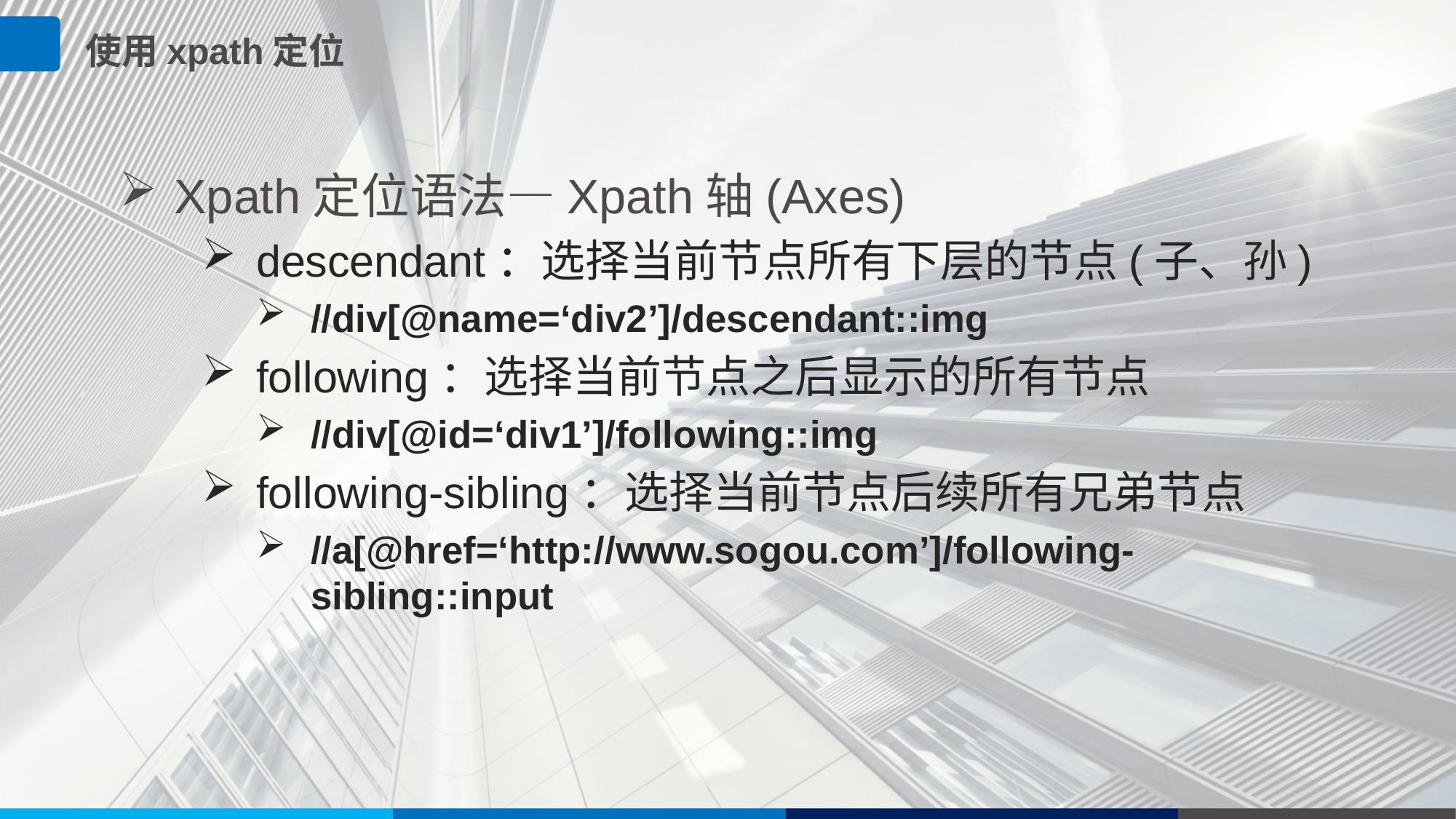

使用xpath定位
Xpath定位语法—Xpath轴(Axes)
descendant：选择当前节点所有下层的节点(子、孙)
//div[@name=‘div2’]/descendant::img
following：选择当前节点之后显示的所有节点
//div[@id=‘div1’]/following::img
following-sibling：选择当前节点后续所有兄弟节点
//a[@href=‘http://www.sogou.com’]/following-sibling::input